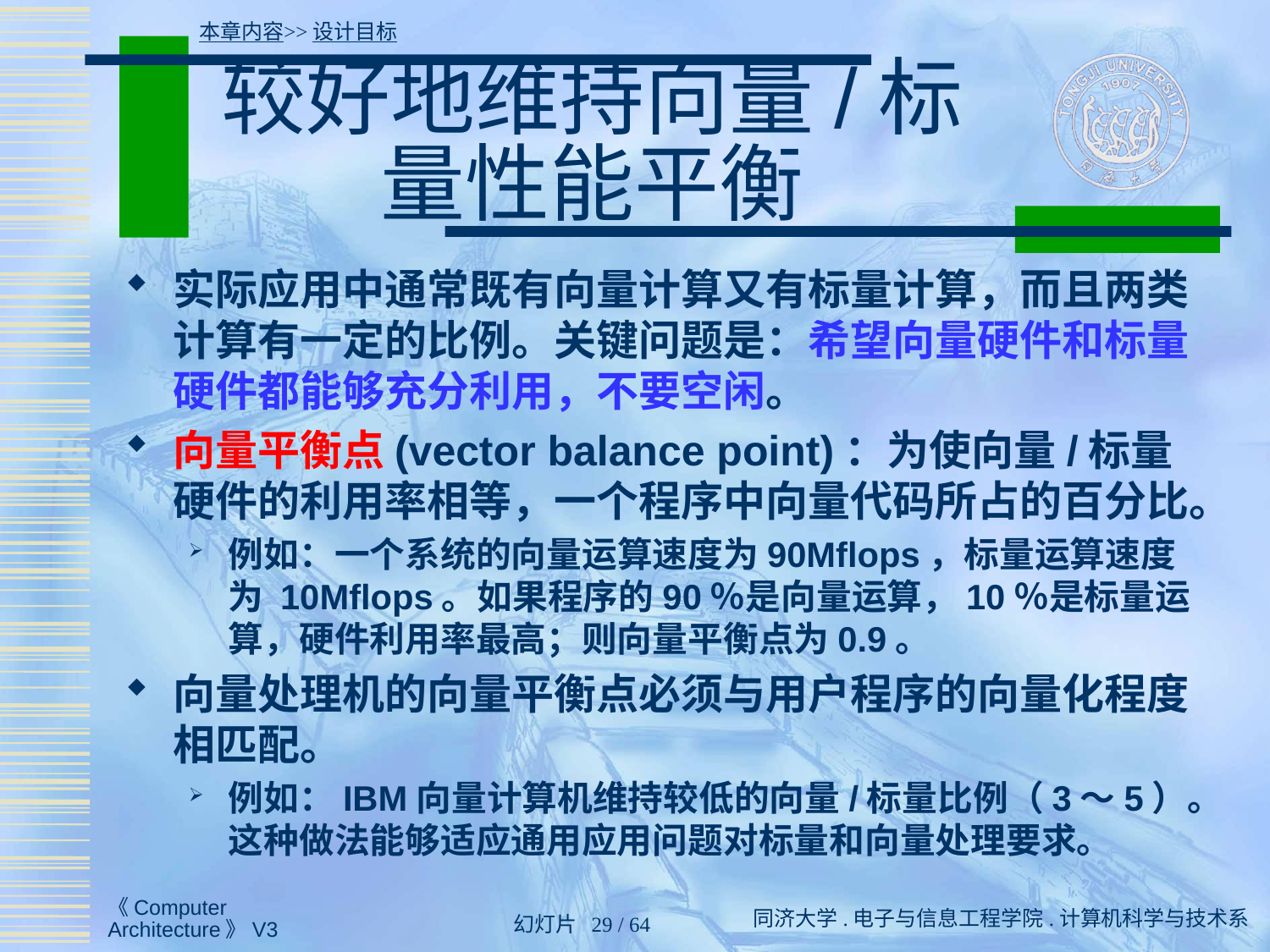

本章内容>>设计目标
# 较好地维持向量/标量性能平衡
实际应用中通常既有向量计算又有标量计算，而且两类计算有一定的比例。关键问题是：希望向量硬件和标量硬件都能够充分利用，不要空闲。
向量平衡点(vector balance point)：为使向量/标量硬件的利用率相等，一个程序中向量代码所占的百分比。
例如：一个系统的向量运算速度为90Mflops，标量运算速度为 10Mflops。如果程序的90％是向量运算，10％是标量运算，硬件利用率最高；则向量平衡点为0.9。
向量处理机的向量平衡点必须与用户程序的向量化程度相匹配。
例如：IBM向量计算机维持较低的向量/标量比例（3～5）。这种做法能够适应通用应用问题对标量和向量处理要求。